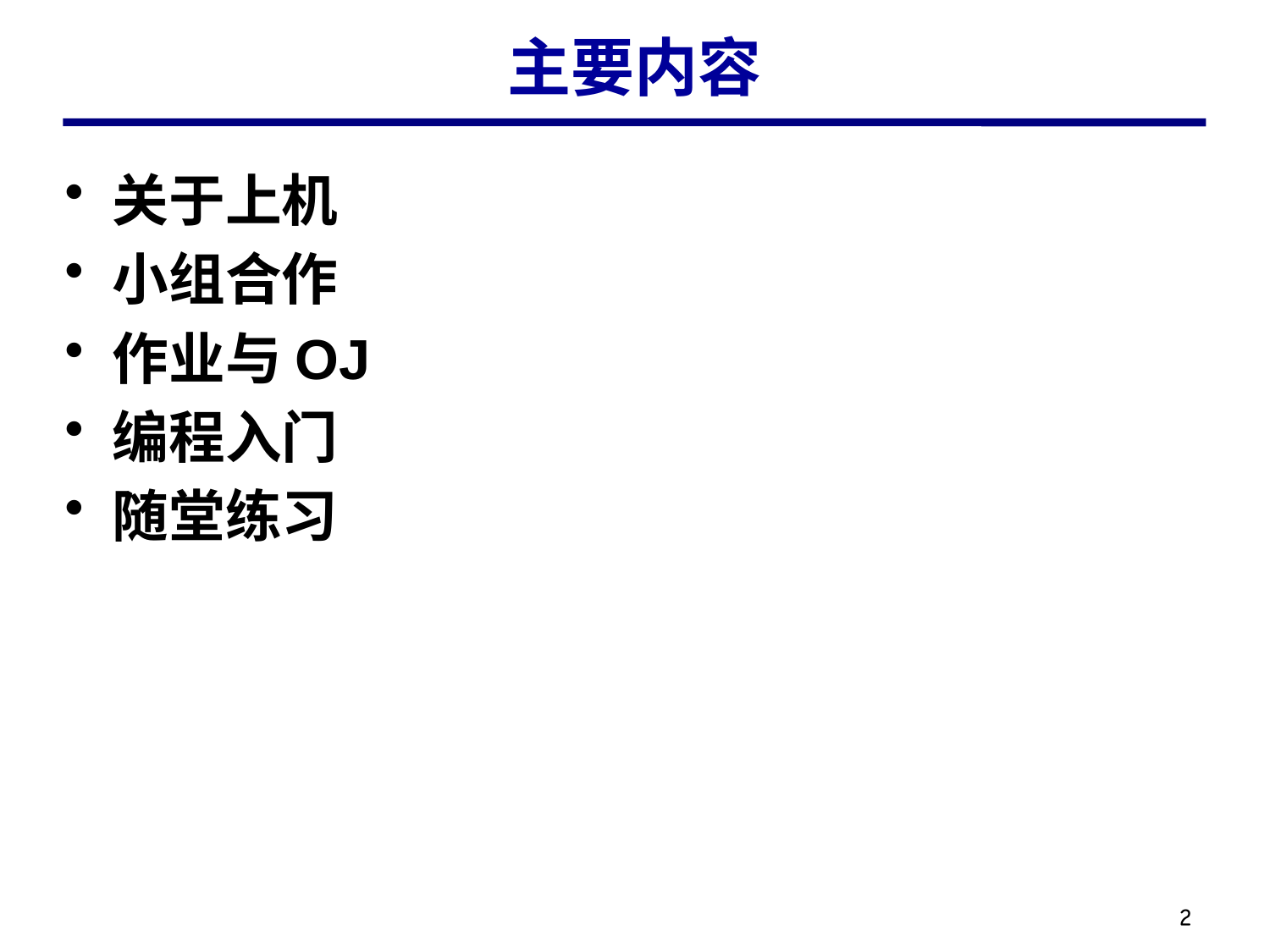

# 主要内容
关于上机
小组合作
作业与OJ
编程入门
随堂练习